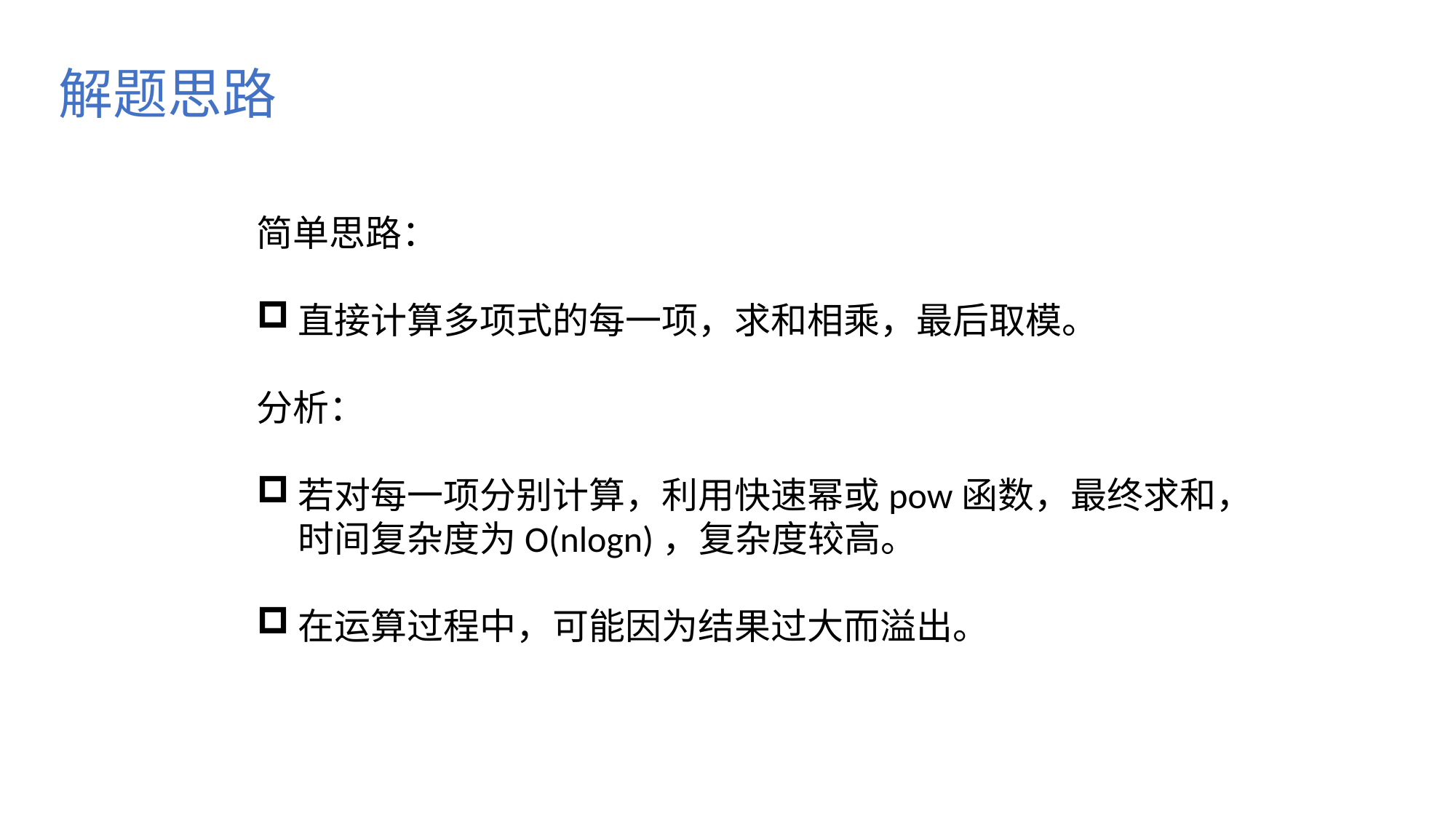

解题思路
简单思路：

直接计算多项式的每一项，求和相乘，最后取模。

分析：

若对每一项分别计算，利用快速幂或pow函数，最终求和，时间复杂度为O(nlogn)，复杂度较高。

在运算过程中，可能因为结果过大而溢出。